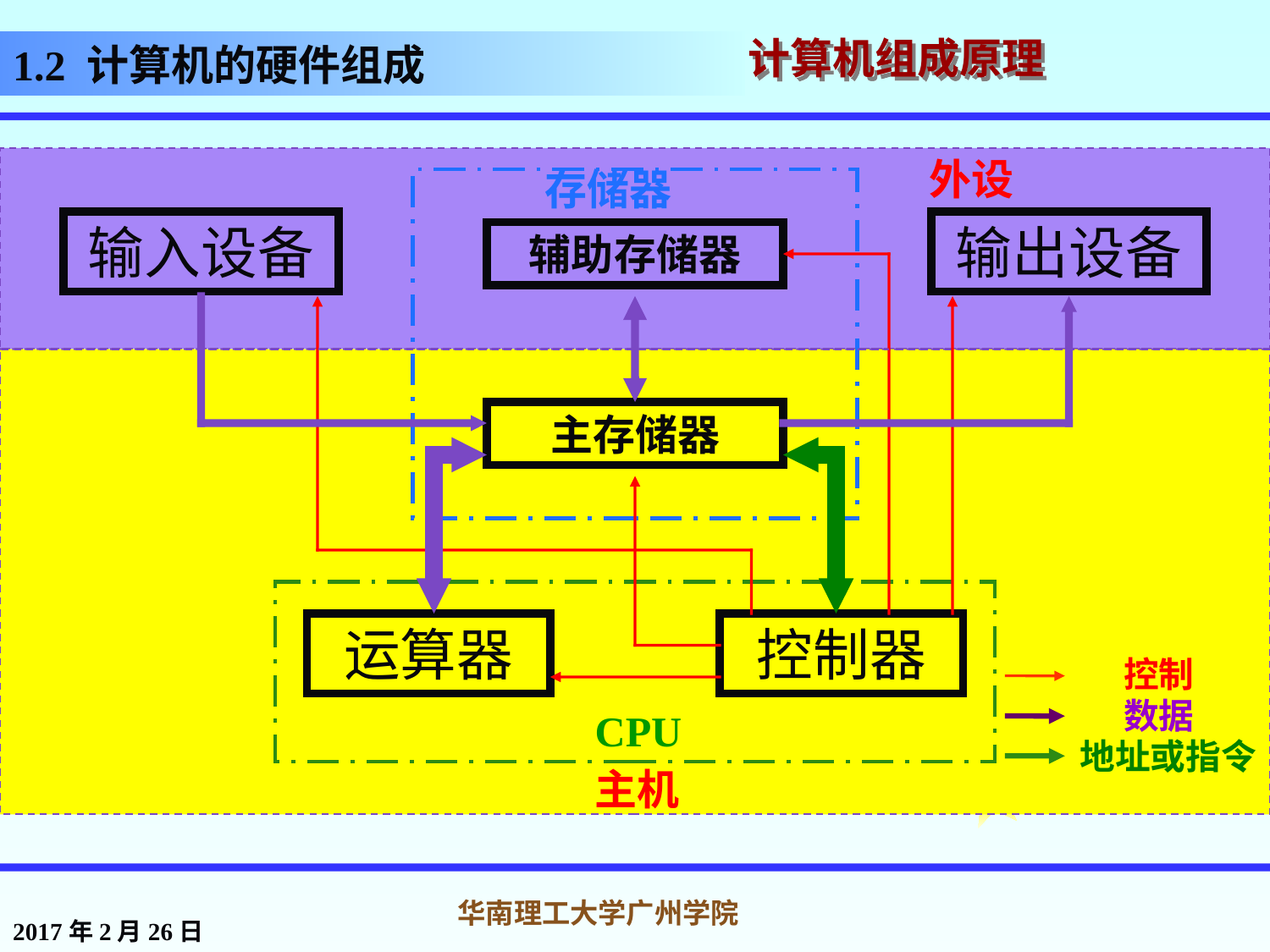

1.2 计算机的硬件组成
外设

存储器

输入设备
输出设备
辅助存储器

主存储器

运算器
控制器

控制

数据
CPU

地址或指令

主机
2017年2月26日